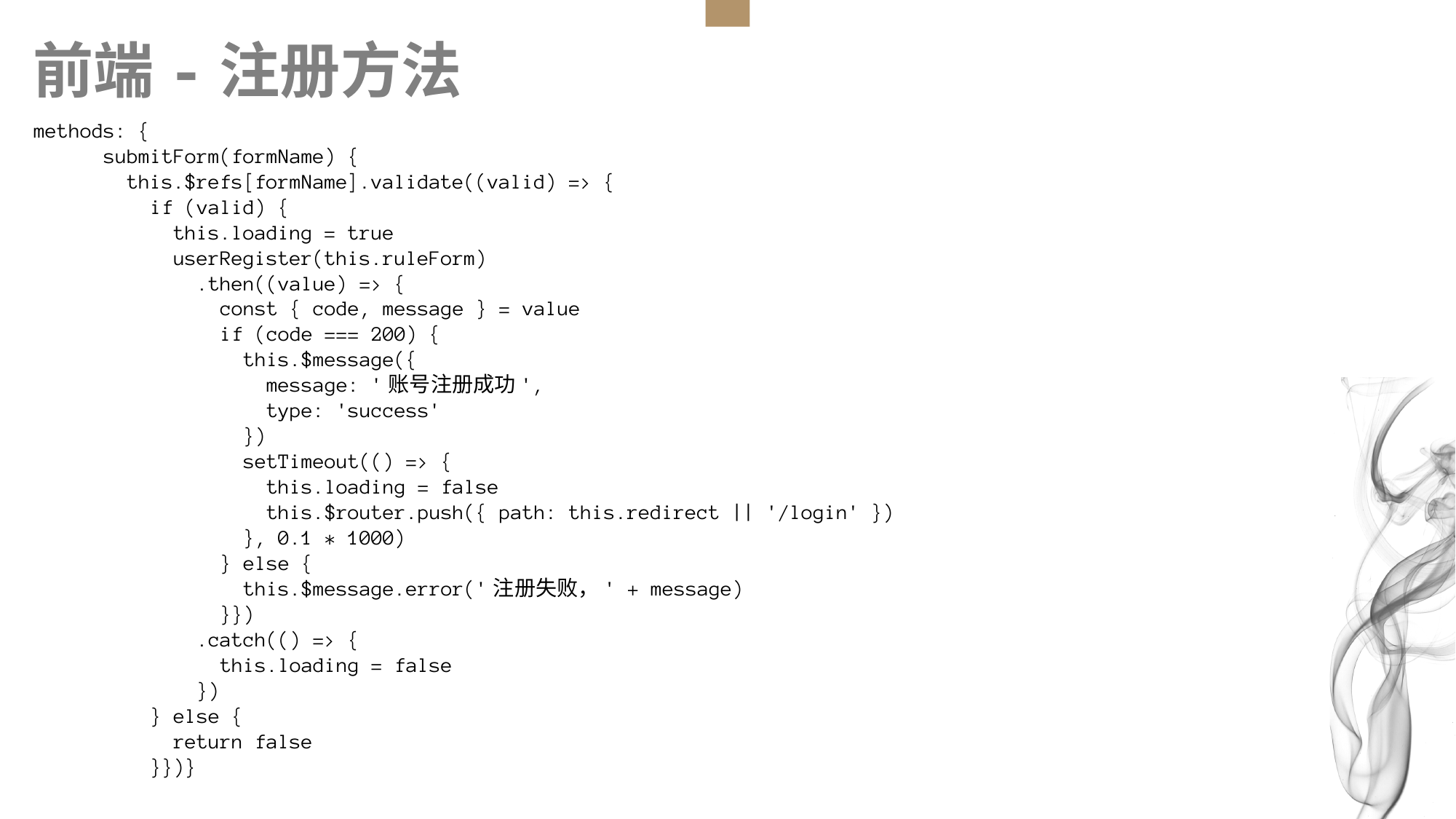

前端-注册方法
methods: {
      submitForm(formName) {
        this.$refs[formName].validate((valid) => {
          if (valid) {
            this.loading = true
            userRegister(this.ruleForm)
              .then((value) => {
                const { code, message } = value
                if (code === 200) {
                  this.$message({
                    message: '账号注册成功',
                    type: 'success'
                  })
                  setTimeout(() => {
                    this.loading = false
                    this.$router.push({ path: this.redirect || '/login' })
                  }, 0.1 * 1000)
                } else {
                  this.$message.error('注册失败，' + message)
                }})
              .catch(() => {
                this.loading = false
              })
          } else {
            return false
          }})}